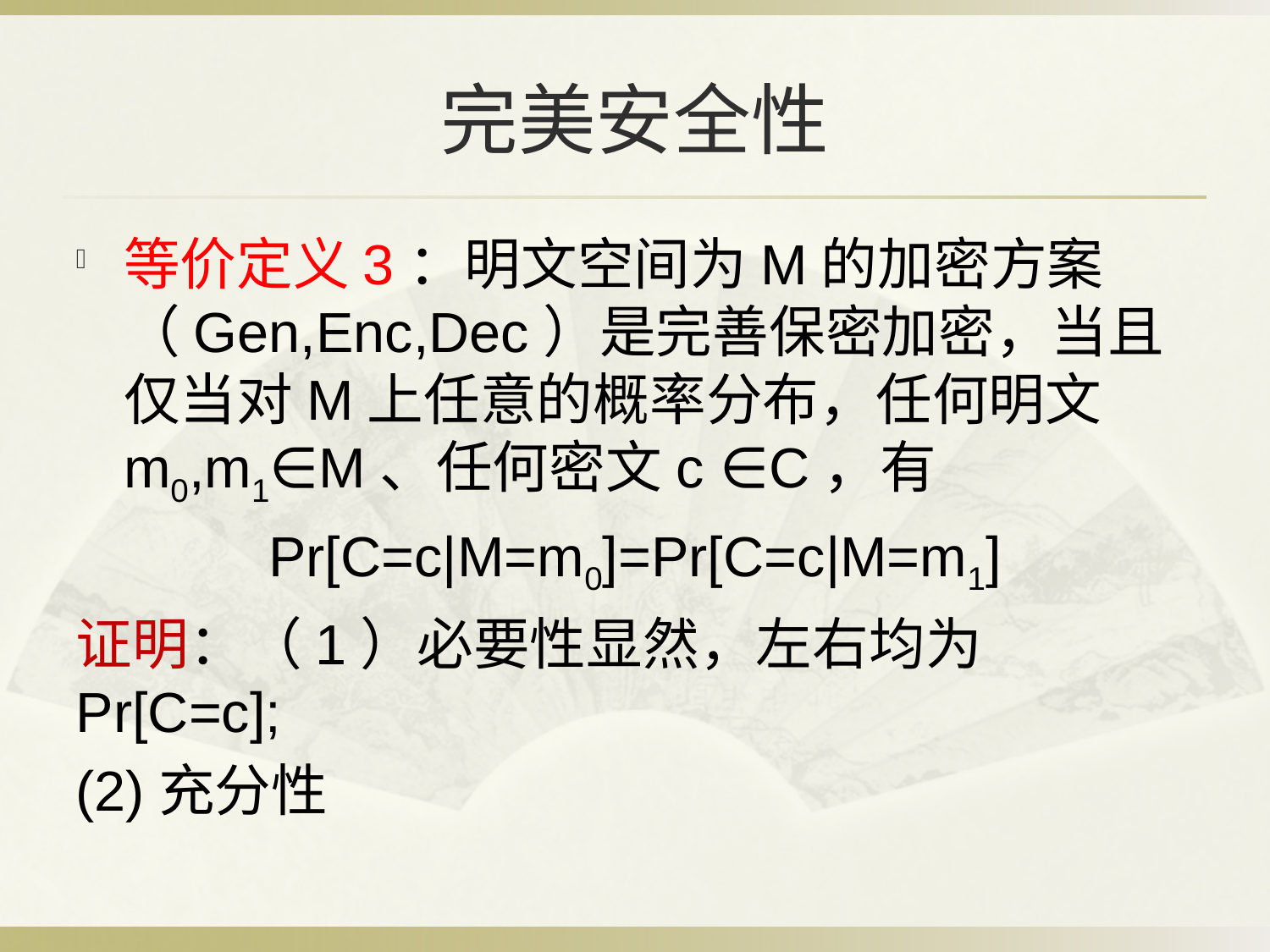

# 完美安全性
等价定义3：明文空间为M的加密方案（Gen,Enc,Dec）是完善保密加密，当且仅当对M上任意的概率分布，任何明文m0,m1∈M、任何密文c ∈C，有
Pr[C=c|M=m0]=Pr[C=c|M=m1]
证明：（1）必要性显然，左右均为Pr[C=c];
(2)充分性